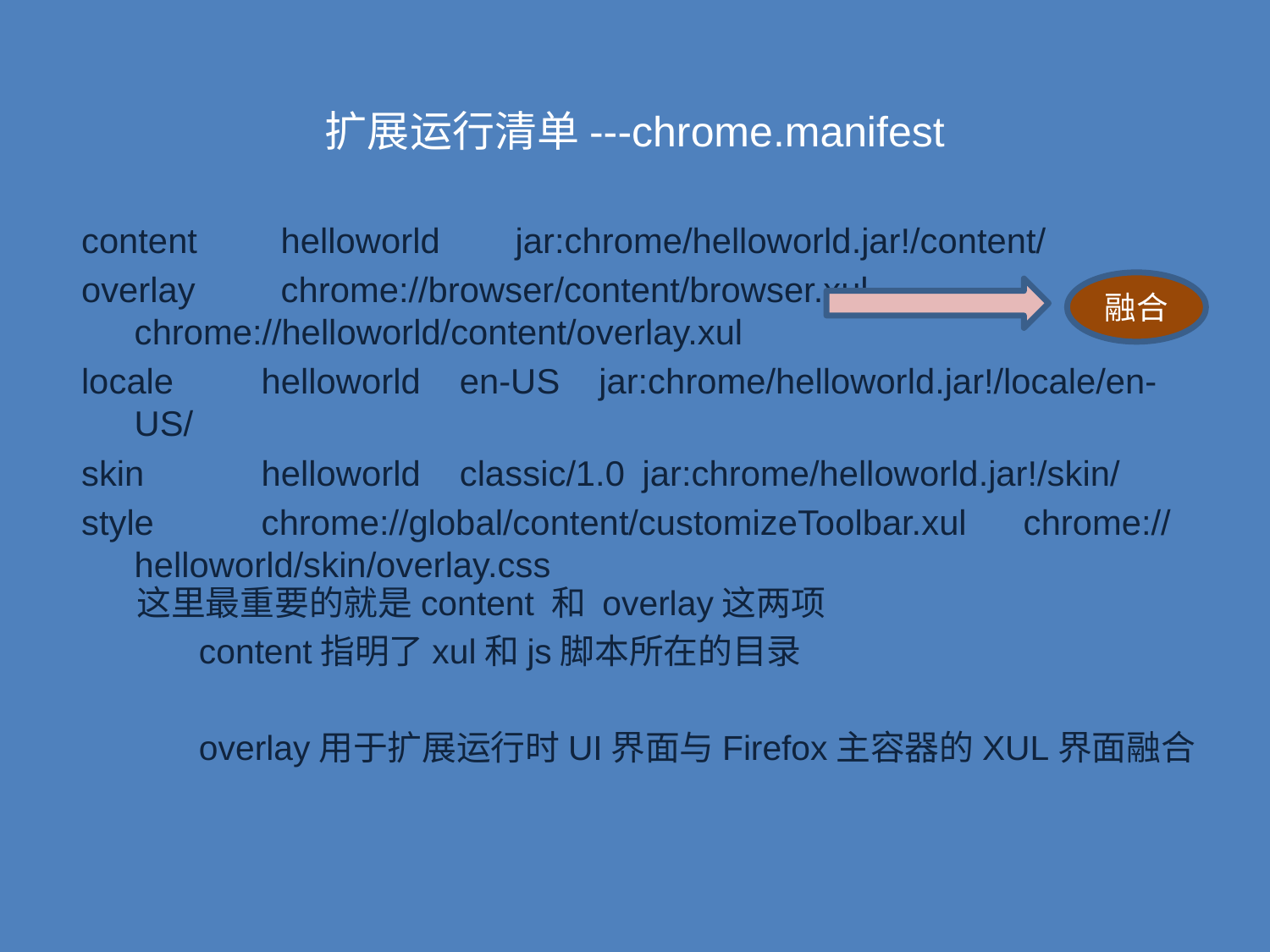

# 扩展运行清单---chrome.manifest
content	  helloworld	jar:chrome/helloworld.jar!/content/
overlay	  chrome://browser/content/browser.xul	chrome://helloworld/content/overlay.xul
locale	helloworld    en-US    jar:chrome/helloworld.jar!/locale/en-US/
skin	helloworld    classic/1.0	jar:chrome/helloworld.jar!/skin/
style	chrome://global/content/customizeToolbar.xul	chrome://helloworld/skin/overlay.css
融合

这里最重要的就是content 和 overlay这两项
content指明了xul和js脚本所在的目录

overlay用于扩展运行时UI界面与Firefox主容器的XUL界面融合